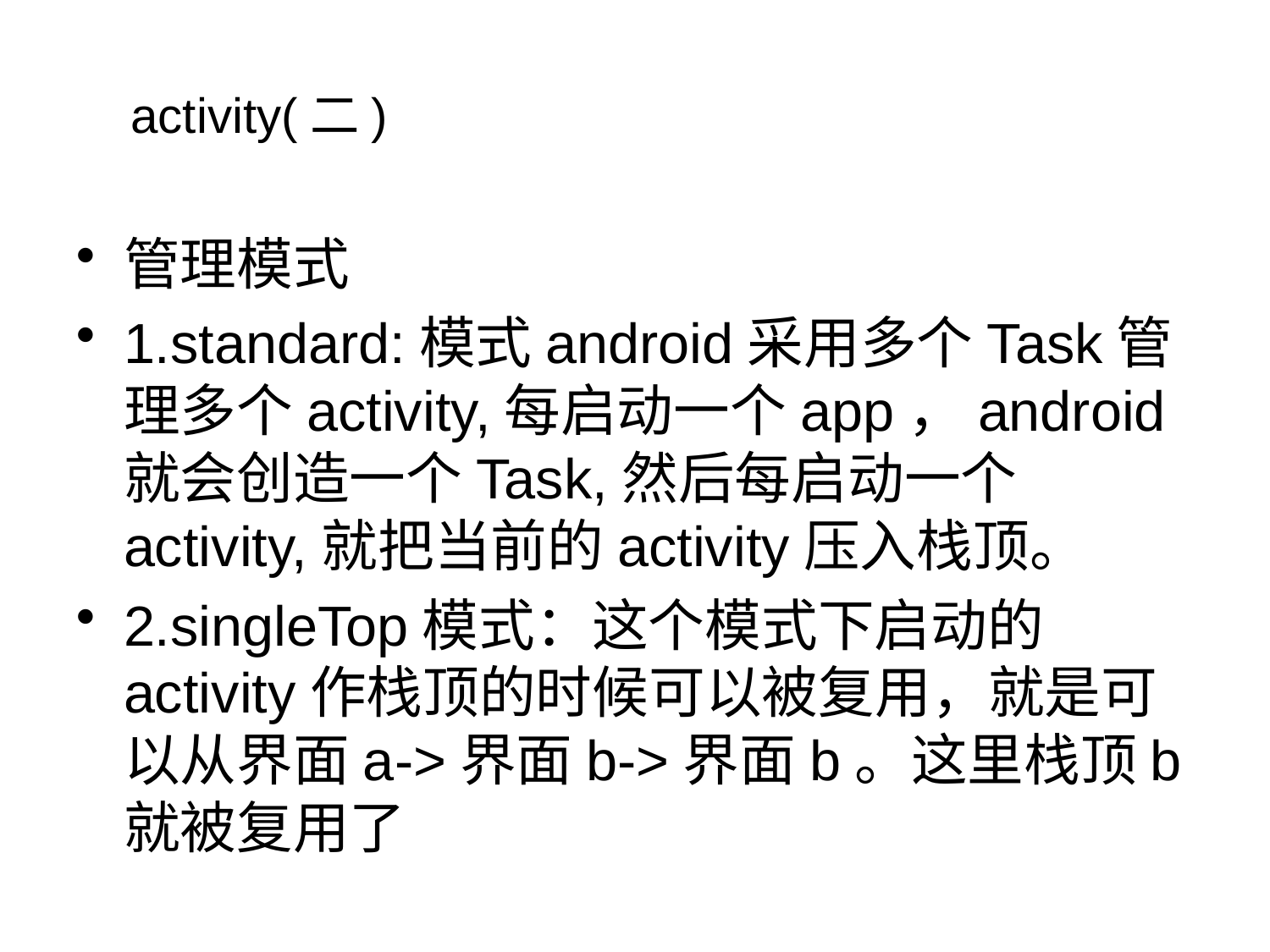

# activity(二)
管理模式
1.standard:模式android采用多个Task管理多个activity,每启动一个app，android就会创造一个Task,然后每启动一个activity,就把当前的activity压入栈顶。
2.singleTop模式：这个模式下启动的activity作栈顶的时候可以被复用，就是可以从界面a->界面b->界面b。这里栈顶b就被复用了